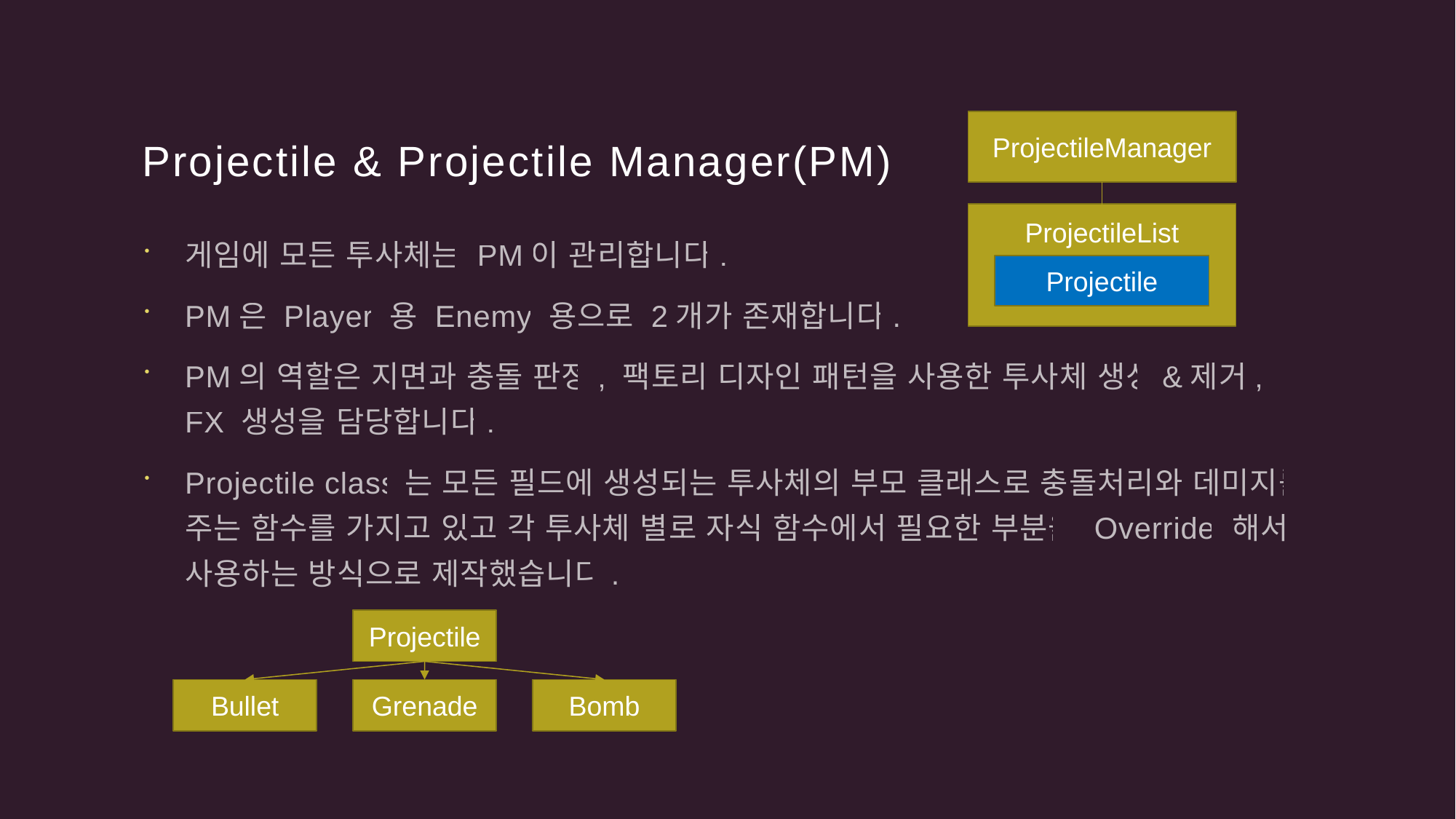

ProjectileManager
# Projectile & Projectile Manager(PM)
ProjectileList

게임에 모든 투사체는 PM이 관리합니다.
PM은 Player 용 Enemy 용으로 2개가 존재합니다.
PM의 역할은 지면과 충돌 판정, 팩토리 디자인 패턴을 사용한 투사체 생성&제거, FX 생성을 담당합니다.
Projectile class는 모든 필드에 생성되는 투사체의 부모 클래스로 충돌처리와 데미지를 주는 함수를 가지고 있고 각 투사체 별로 자식 함수에서 필요한 부분을 Override 해서 사용하는 방식으로 제작했습니다.

Projectile
Projectile
Bomb
Bullet
Grenade